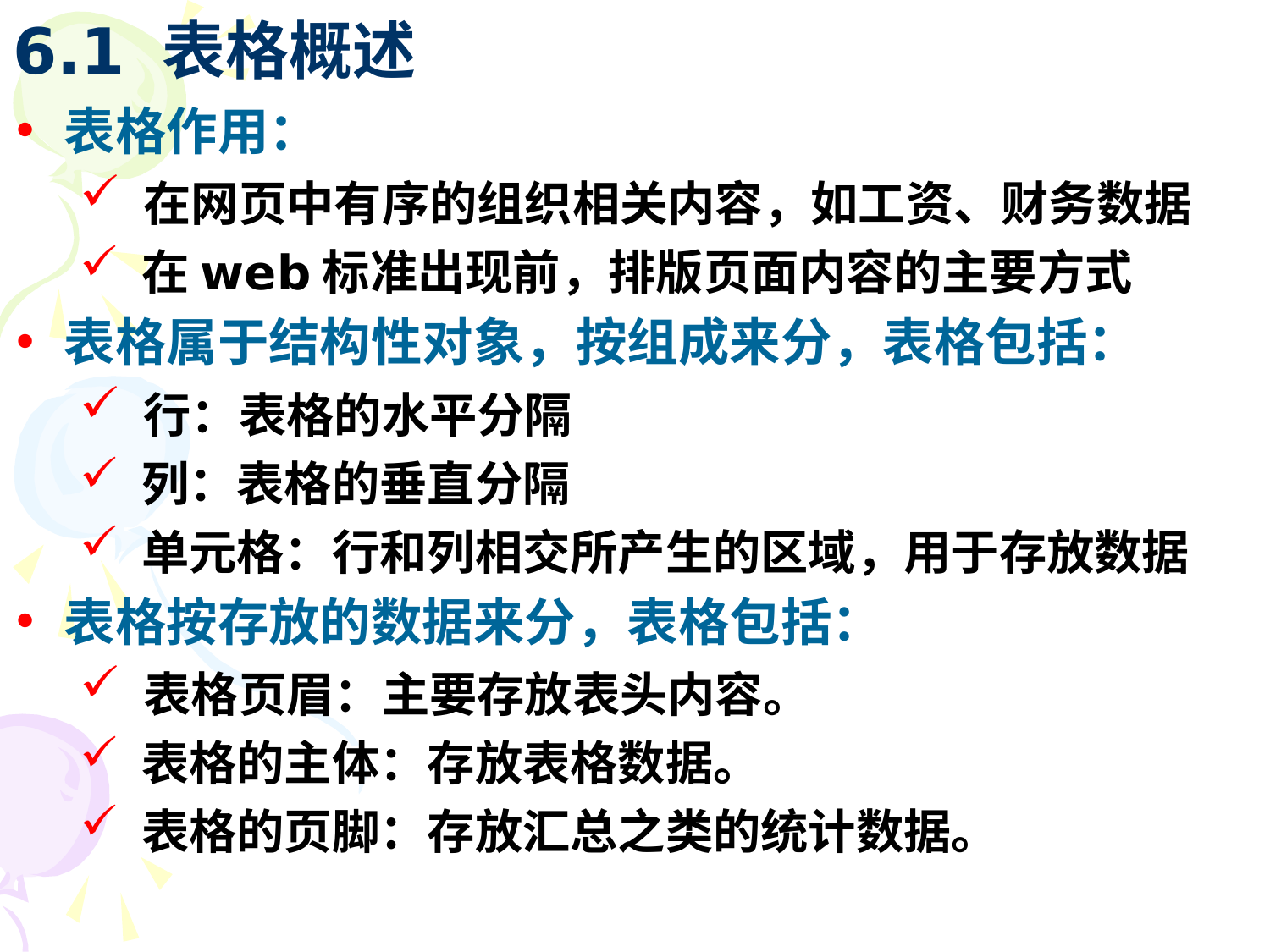

# 6.1 表格概述
表格作用：
 在网页中有序的组织相关内容，如工资、财务数据
 在web标准出现前，排版页面内容的主要方式
表格属于结构性对象，按组成来分，表格包括：
 行：表格的水平分隔
 列：表格的垂直分隔
 单元格：行和列相交所产生的区域，用于存放数据
表格按存放的数据来分，表格包括：
 表格页眉：主要存放表头内容。
 表格的主体：存放表格数据。
 表格的页脚：存放汇总之类的统计数据。